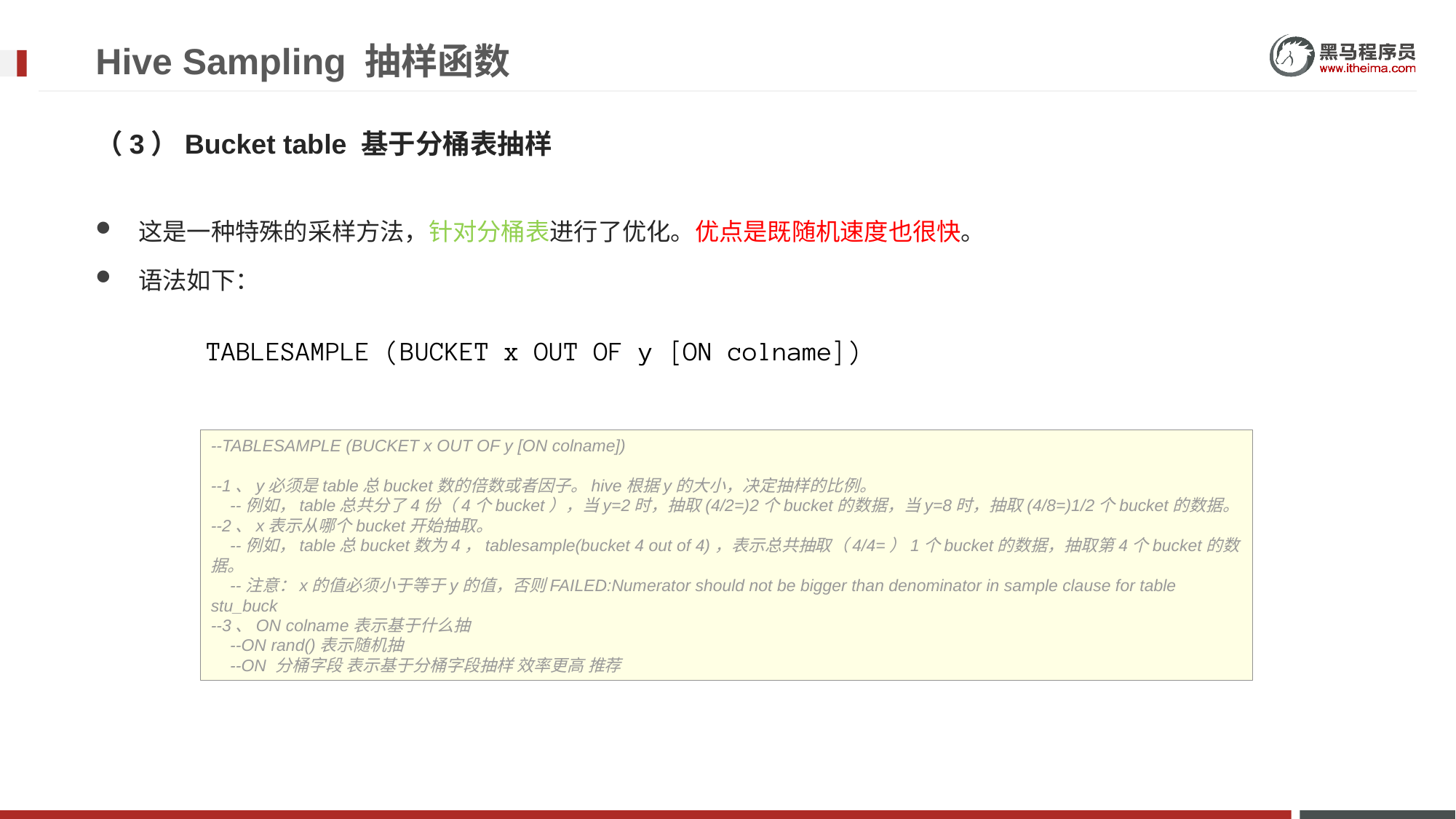

# Hive Sampling 抽样函数
（3）Bucket table 基于分桶表抽样
这是一种特殊的采样方法，针对分桶表进行了优化。优点是既随机速度也很快。
语法如下：

TABLESAMPLE (BUCKET x OUT OF y [ON colname])
--TABLESAMPLE (BUCKET x OUT OF y [ON colname])
--1、y必须是table总bucket数的倍数或者因子。hive根据y的大小，决定抽样的比例。
    --例如，table总共分了4份（4个bucket），当y=2时，抽取(4/2=)2个bucket的数据，当y=8时，抽取(4/8=)1/2个bucket的数据。
--2、x表示从哪个bucket开始抽取。
    --例如，table总bucket数为4，tablesample(bucket 4 out of 4)，表示总共抽取（4/4=）1个bucket的数据，抽取第4个bucket的数据。
    --注意：x的值必须小于等于y的值，否则FAILED:Numerator should not be bigger than denominator in sample clause for table stu_buck
--3、ON colname表示基于什么抽
    --ON rand()表示随机抽
    --ON 分桶字段 表示基于分桶字段抽样 效率更高 推荐